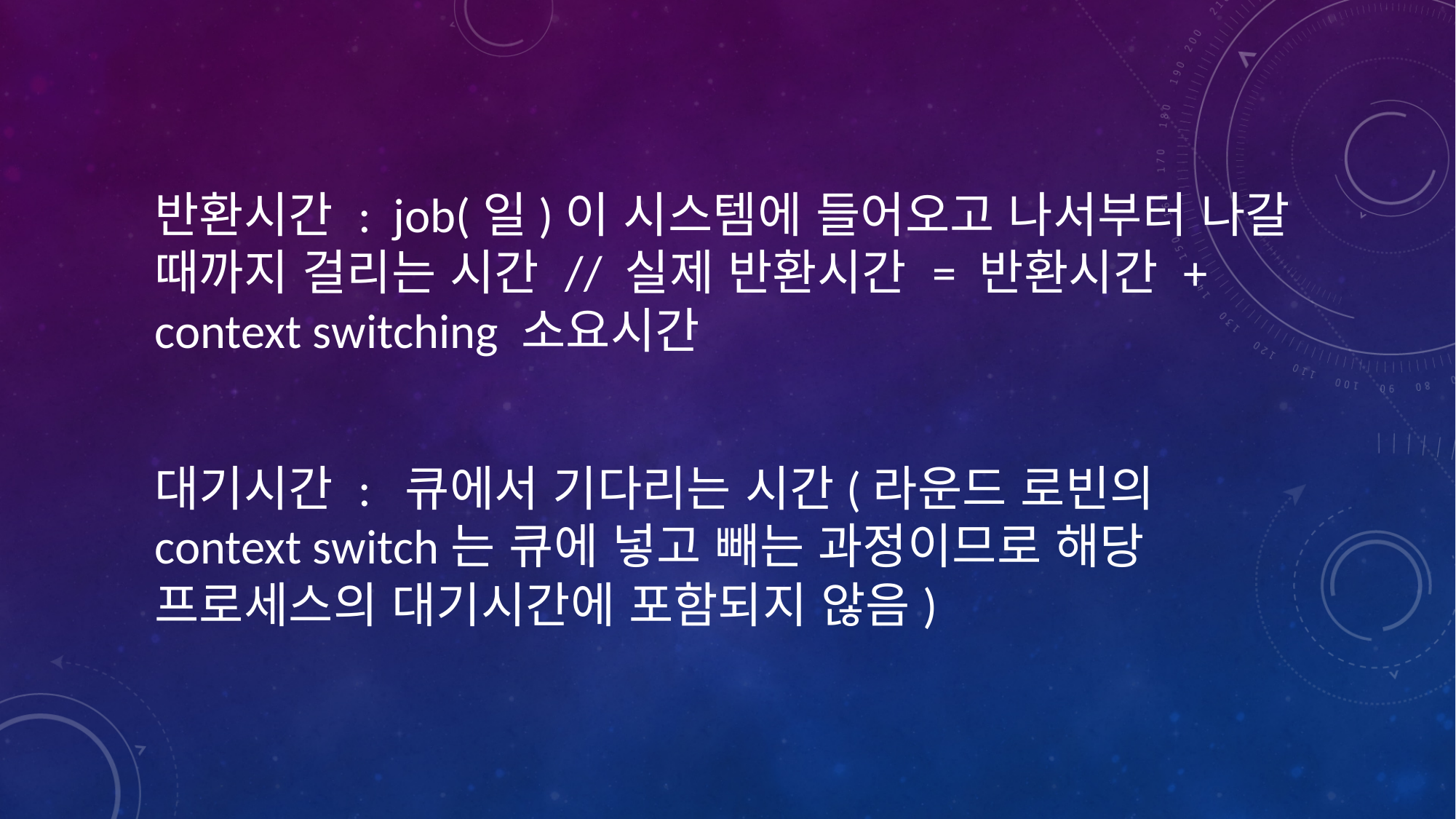

반환시간 :  job(일)이 시스템에 들어오고 나서부터 나갈 때까지 걸리는 시간 // 실제 반환시간 = 반환시간 + context switching 소요시간
대기시간 :  큐에서 기다리는 시간(라운드 로빈의 context switch는 큐에 넣고 빼는 과정이므로 해당 프로세스의 대기시간에 포함되지 않음)